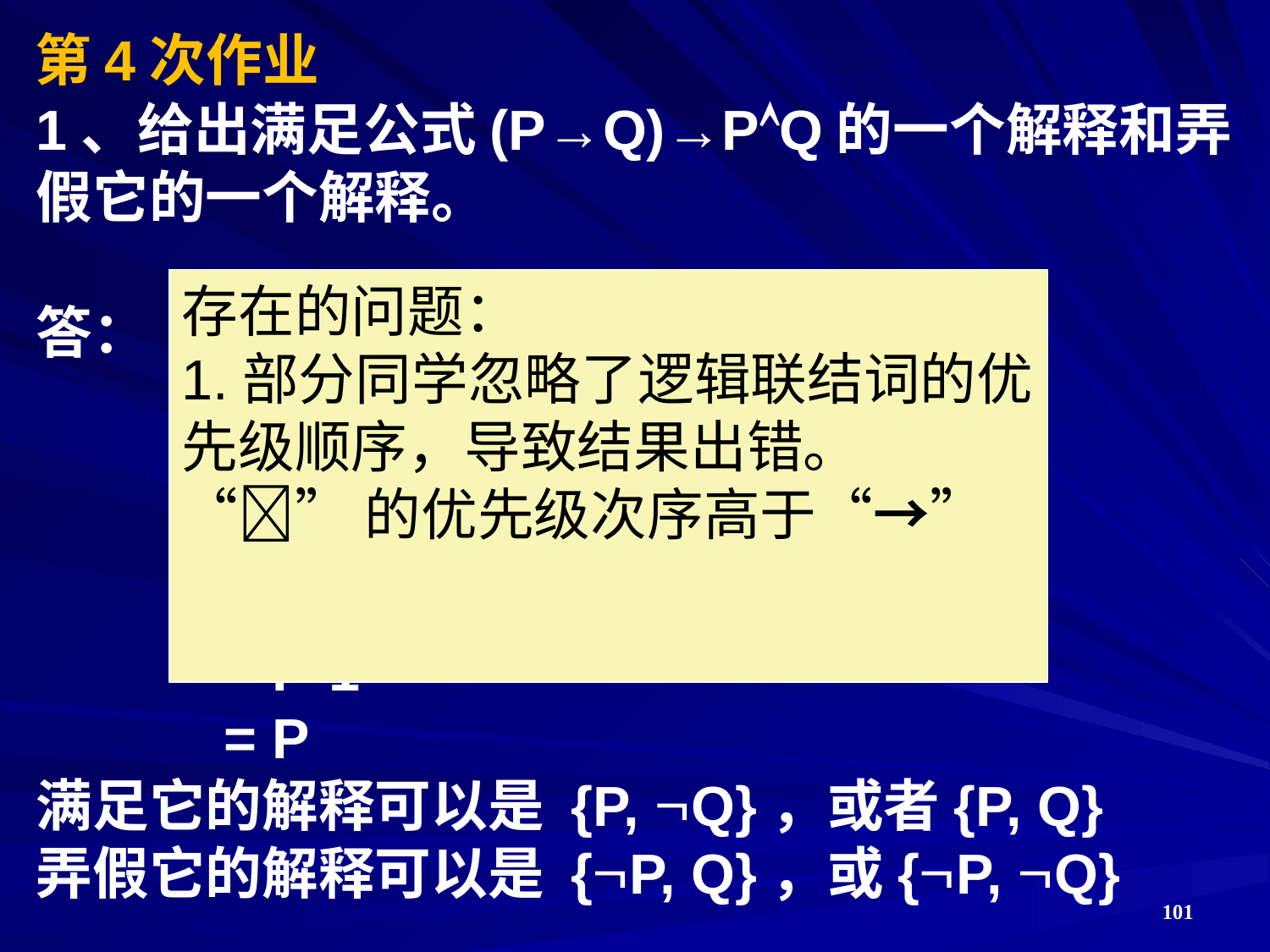

# 第4次作业
1、给出满足公式(P→Q)→P∧Q的一个解释和弄假它的一个解释。

答： G = (P → Q) → P∧Q
            = (¬ P∨Q) → P∧Q
            = ¬(¬P∨Q) ∨ (P∧Q)
            = (P∧¬ Q) ∨ (P∧Q)
            = P∧(¬ Q ∨ Q)
            = P∧1
            = P
满足它的解释可以是 {P, ¬Q}，或者{P, Q}
弄假它的解释可以是 {¬P, Q}，或{¬P, ¬Q}

存在的问题：
1.部分同学忽略了逻辑联结词的优
先级顺序，导致结果出错。
“∧”的优先级次序高于“→”
101